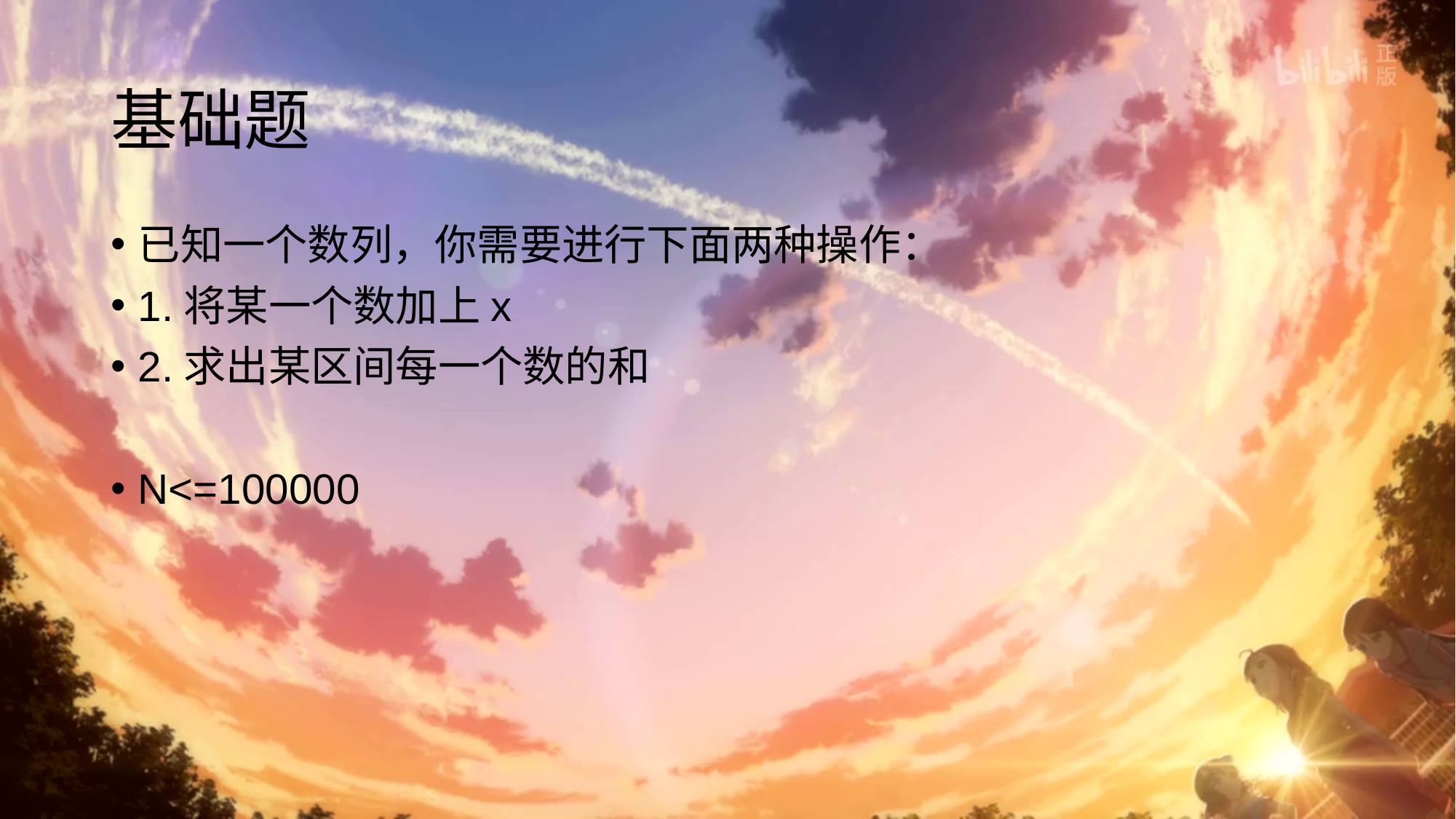

# 基础题
已知一个数列，你需要进行下面两种操作：
1.将某一个数加上x
2.求出某区间每一个数的和

N<=100000